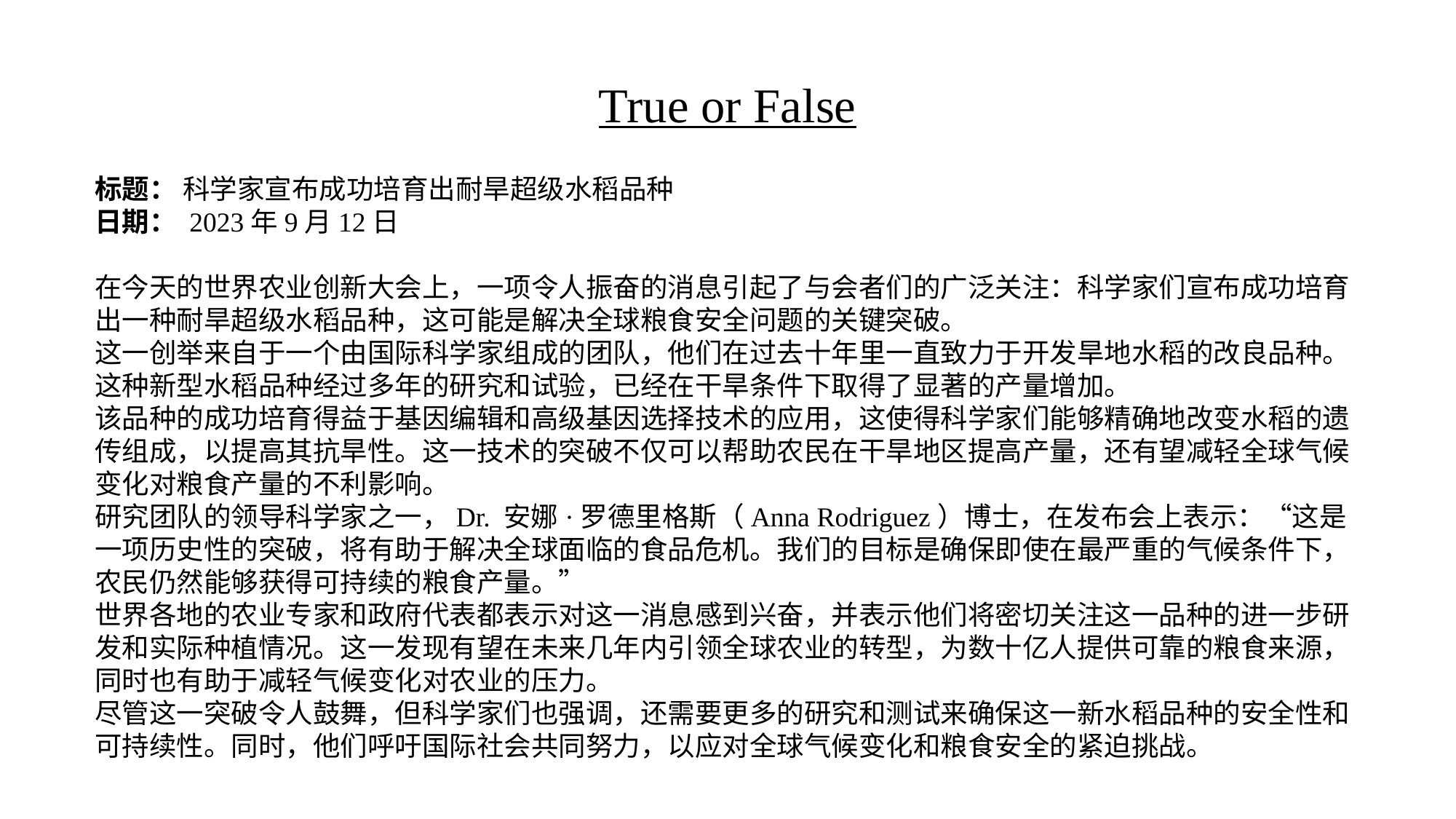

True or False
标题： 科学家宣布成功培育出耐旱超级水稻品种
日期： 2023年9月12日

在今天的世界农业创新大会上，一项令人振奋的消息引起了与会者们的广泛关注：科学家们宣布成功培育出一种耐旱超级水稻品种，这可能是解决全球粮食安全问题的关键突破。
这一创举来自于一个由国际科学家组成的团队，他们在过去十年里一直致力于开发旱地水稻的改良品种。这种新型水稻品种经过多年的研究和试验，已经在干旱条件下取得了显著的产量增加。
该品种的成功培育得益于基因编辑和高级基因选择技术的应用，这使得科学家们能够精确地改变水稻的遗传组成，以提高其抗旱性。这一技术的突破不仅可以帮助农民在干旱地区提高产量，还有望减轻全球气候变化对粮食产量的不利影响。
研究团队的领导科学家之一，Dr. 安娜·罗德里格斯（Anna Rodriguez）博士，在发布会上表示：“这是一项历史性的突破，将有助于解决全球面临的食品危机。我们的目标是确保即使在最严重的气候条件下，农民仍然能够获得可持续的粮食产量。”
世界各地的农业专家和政府代表都表示对这一消息感到兴奋，并表示他们将密切关注这一品种的进一步研发和实际种植情况。这一发现有望在未来几年内引领全球农业的转型，为数十亿人提供可靠的粮食来源，同时也有助于减轻气候变化对农业的压力。
尽管这一突破令人鼓舞，但科学家们也强调，还需要更多的研究和测试来确保这一新水稻品种的安全性和可持续性。同时，他们呼吁国际社会共同努力，以应对全球气候变化和粮食安全的紧迫挑战。